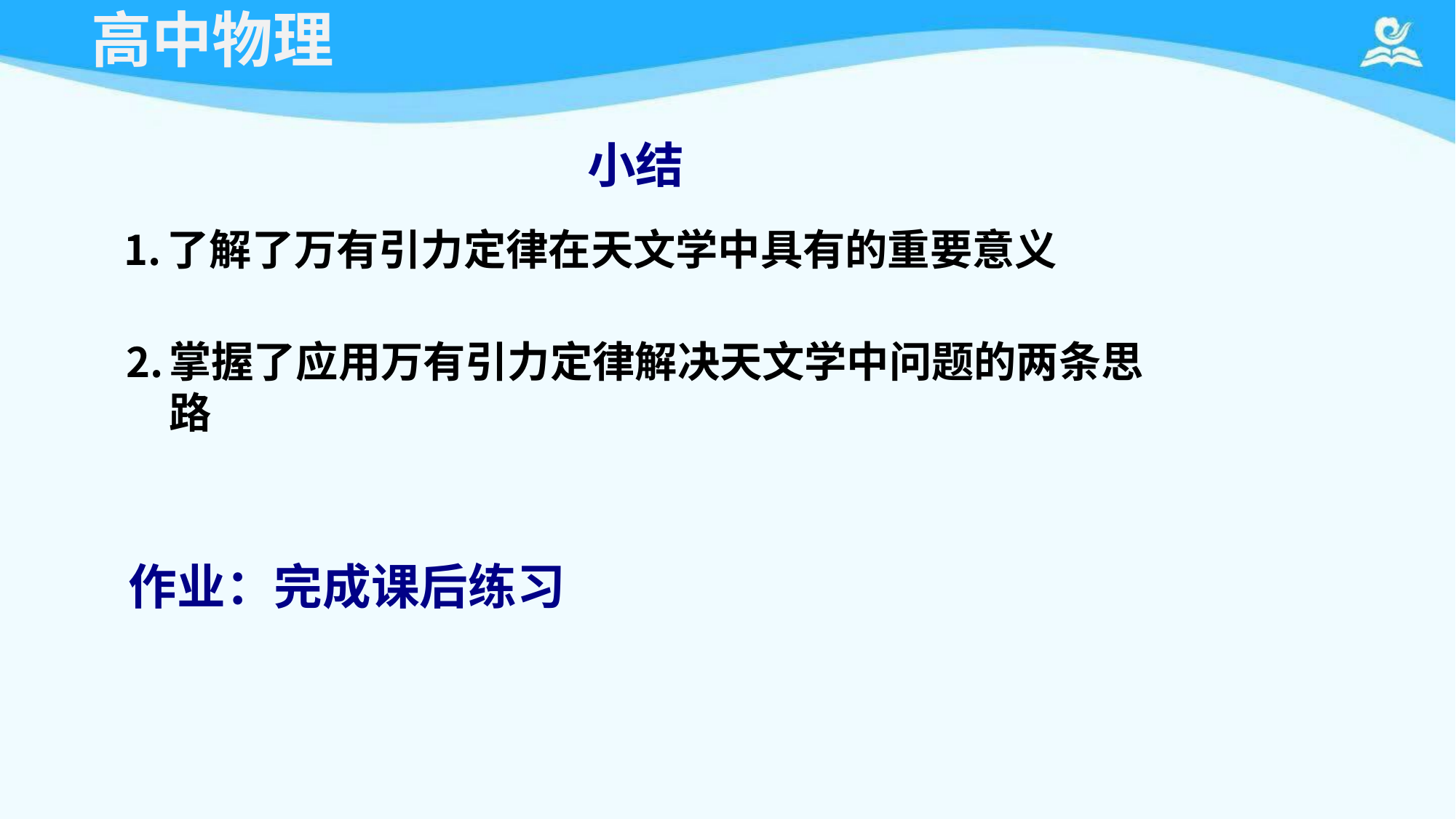

# 高中物理
小结
了解了万有引力定律在天文学中具有的重要意义

掌握了应用万有引力定律解决天文学中问题的两条思路
作业：完成课后练习